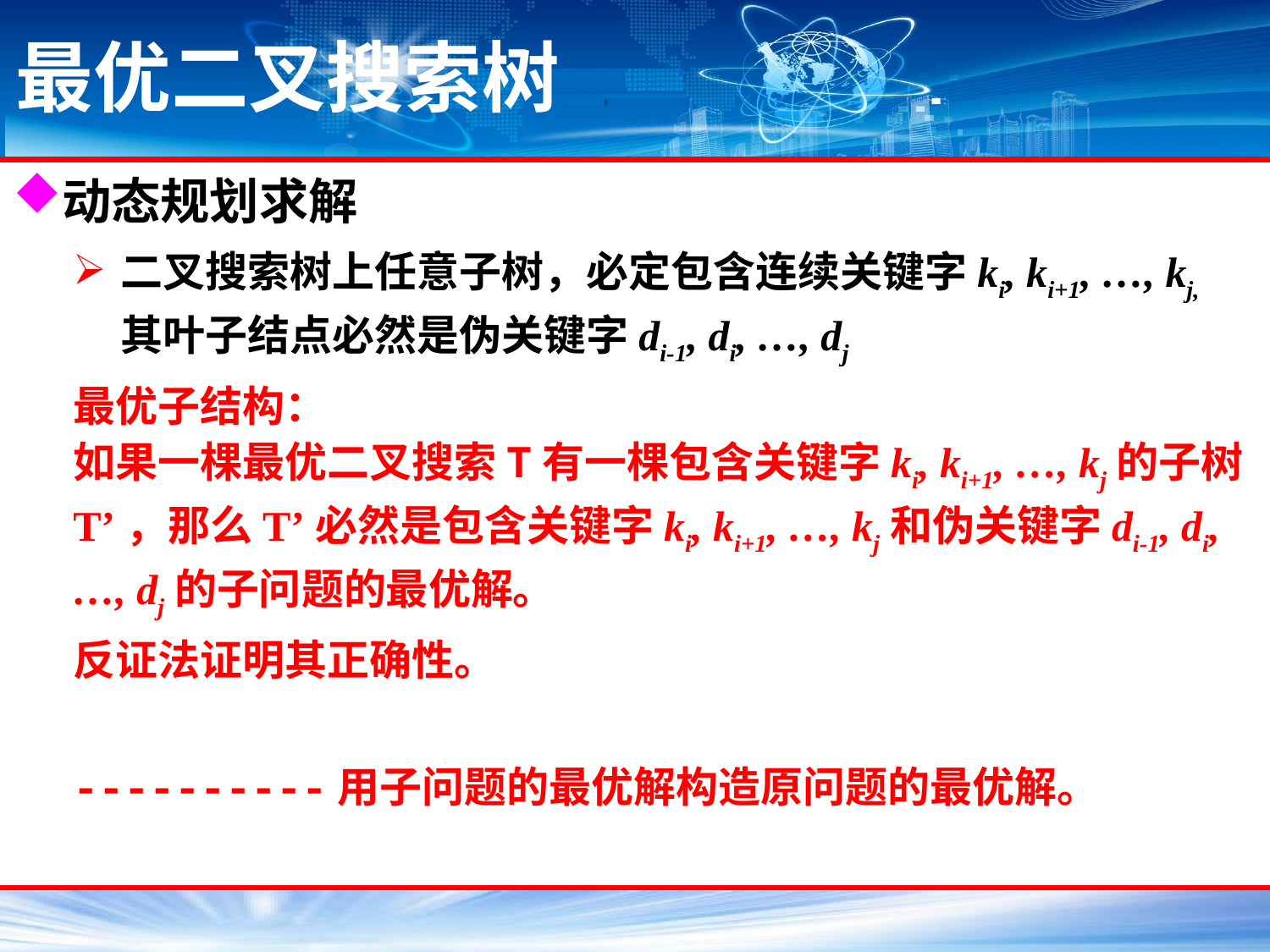

# 最优二叉搜索树
动态规划求解
二叉搜索树上任意子树，必定包含连续关键字ki, ki+1, …, kj, 其叶子结点必然是伪关键字di-1, di, …, dj
最优子结构：
如果一棵最优二叉搜索T有一棵包含关键字ki, ki+1, …, kj的子树T’，那么T’必然是包含关键字ki, ki+1, …, kj和伪关键字di-1, di, …, dj的子问题的最优解。
反证法证明其正确性。

----------用子问题的最优解构造原问题的最优解。